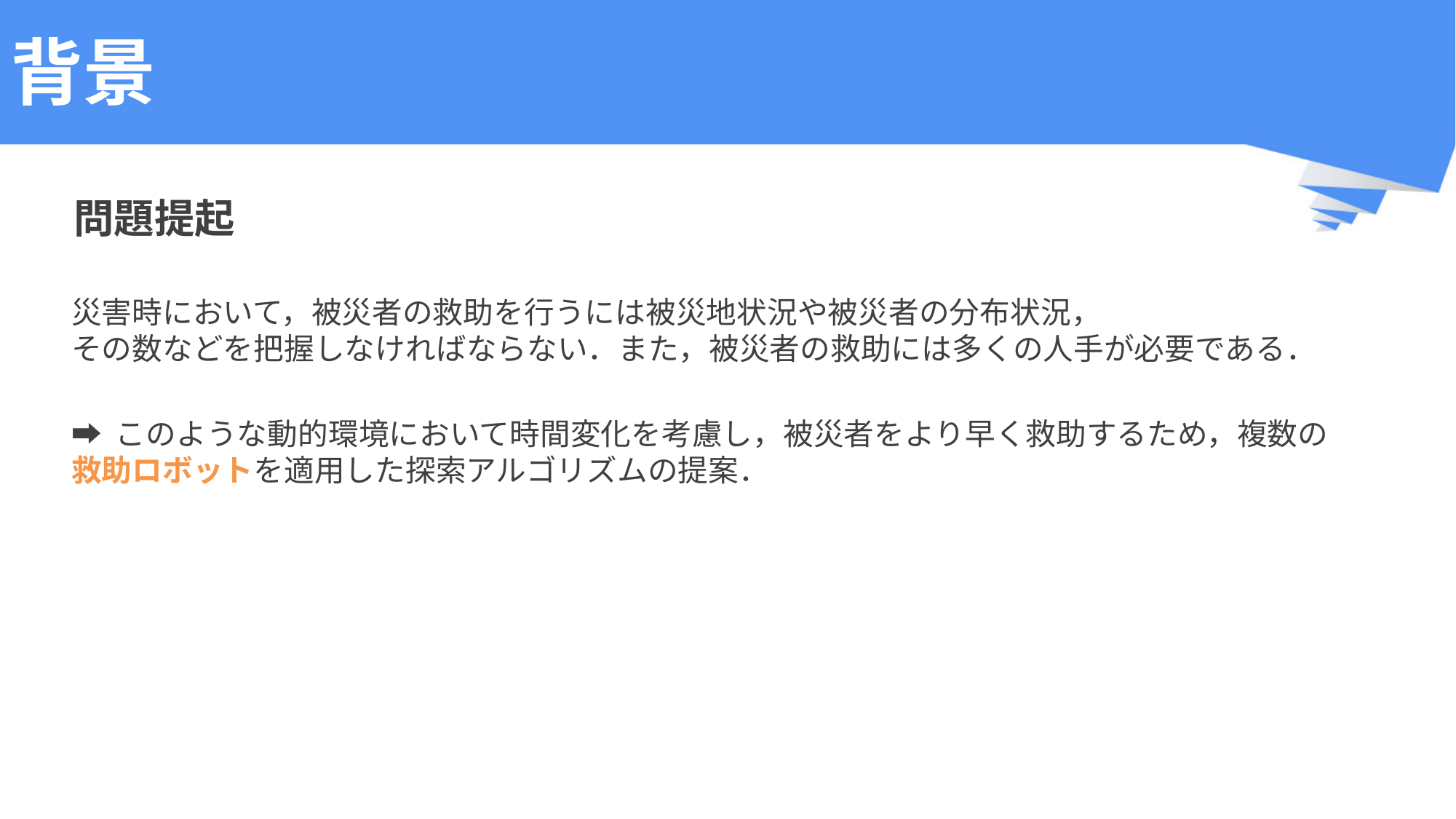

# 背景
問題提起
災害時において，被災者の救助を行うには被災地状況や被災者の分布状況，
その数などを把握しなければならない．また，被災者の救助には多くの人手が必要である．

➡ このような動的環境において時間変化を考慮し，被災者をより早く救助するため，複数の
救助ロボットを適用した探索アルゴリズムの提案．